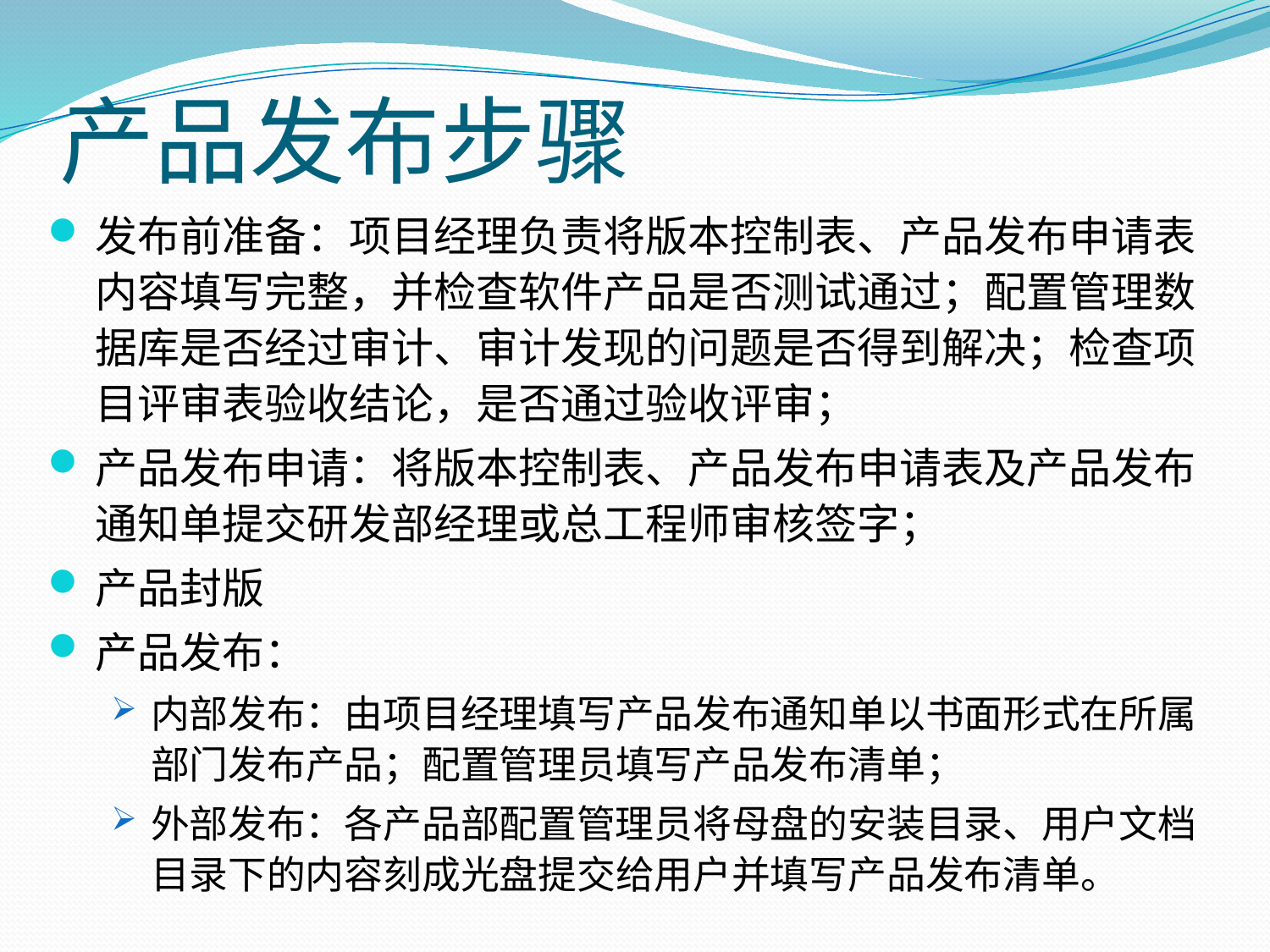

产品发布步骤
发布前准备：项目经理负责将版本控制表、产品发布申请表内容填写完整，并检查软件产品是否测试通过；配置管理数据库是否经过审计、审计发现的问题是否得到解决；检查项目评审表验收结论，是否通过验收评审；
产品发布申请：将版本控制表、产品发布申请表及产品发布通知单提交研发部经理或总工程师审核签字；
产品封版
产品发布：
内部发布：由项目经理填写产品发布通知单以书面形式在所属部门发布产品；配置管理员填写产品发布清单；
外部发布：各产品部配置管理员将母盘的安装目录、用户文档目录下的内容刻成光盘提交给用户并填写产品发布清单。